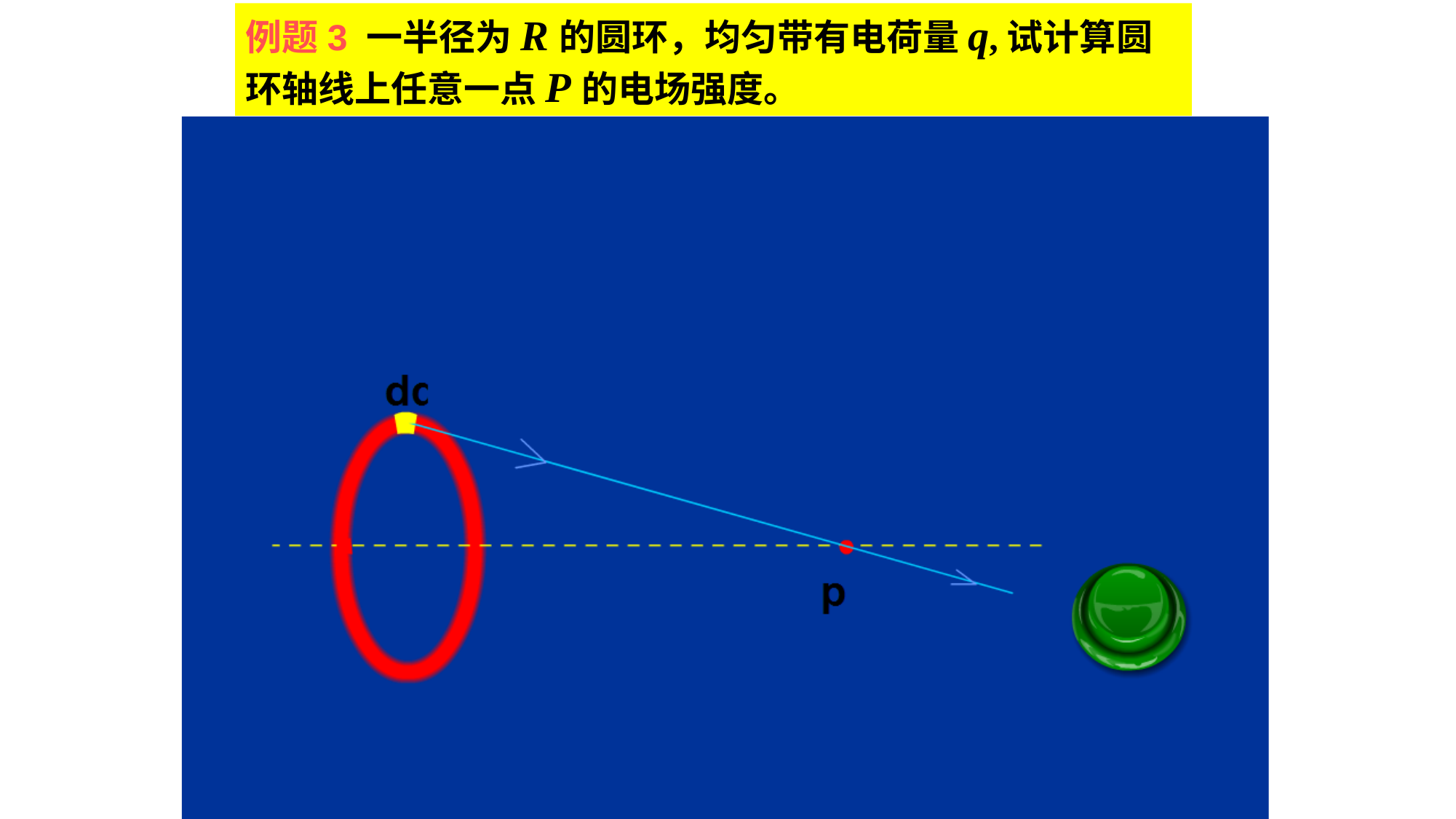

例题3 一半径为R的圆环，均匀带有电荷量q,试计算圆环轴线上任意一点P的电场强度。